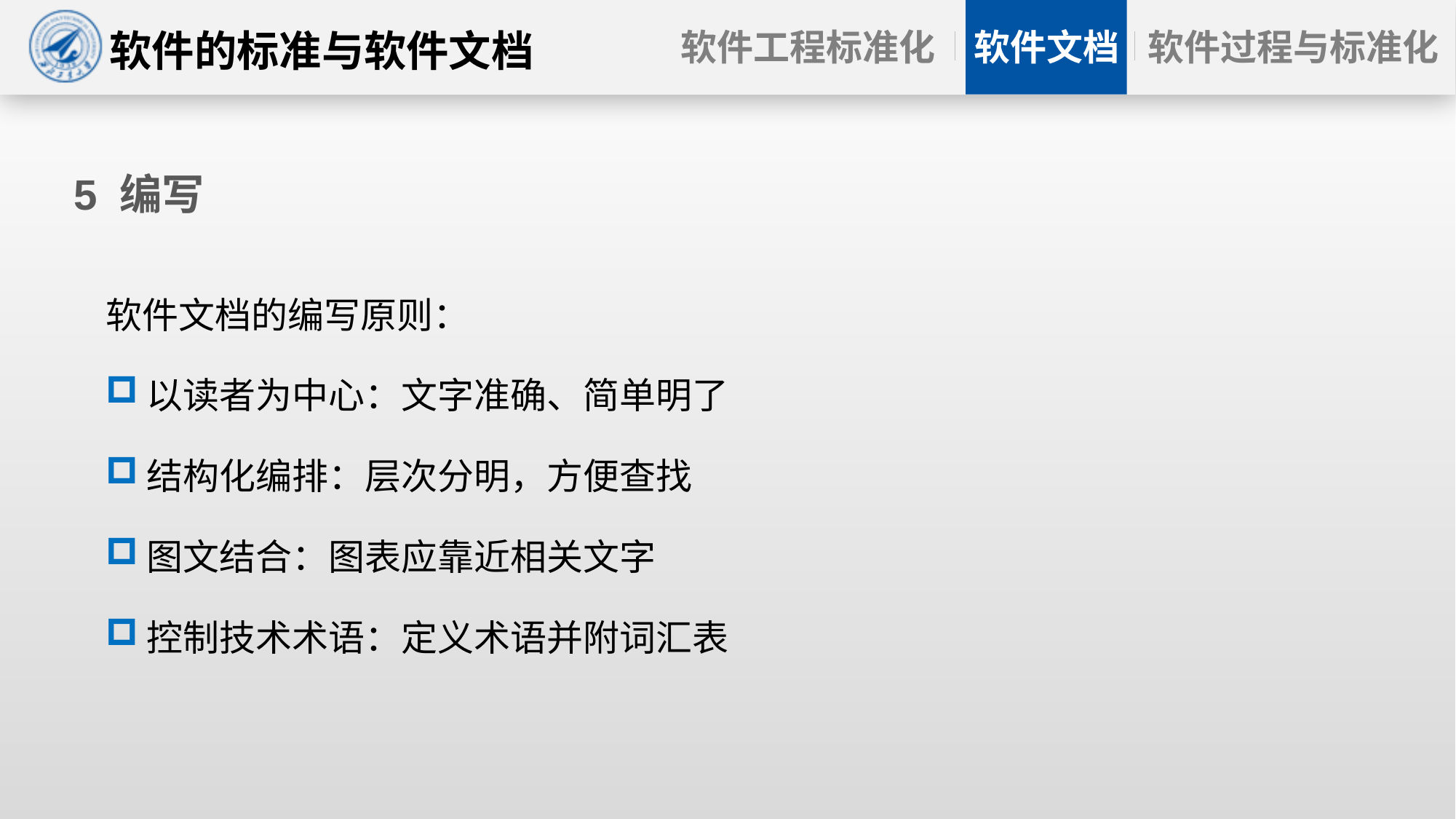

# 5 编写
软件文档的编写原则：
以读者为中心：文字准确、简单明了
结构化编排：层次分明，方便查找
图文结合：图表应靠近相关文字
控制技术术语：定义术语并附词汇表